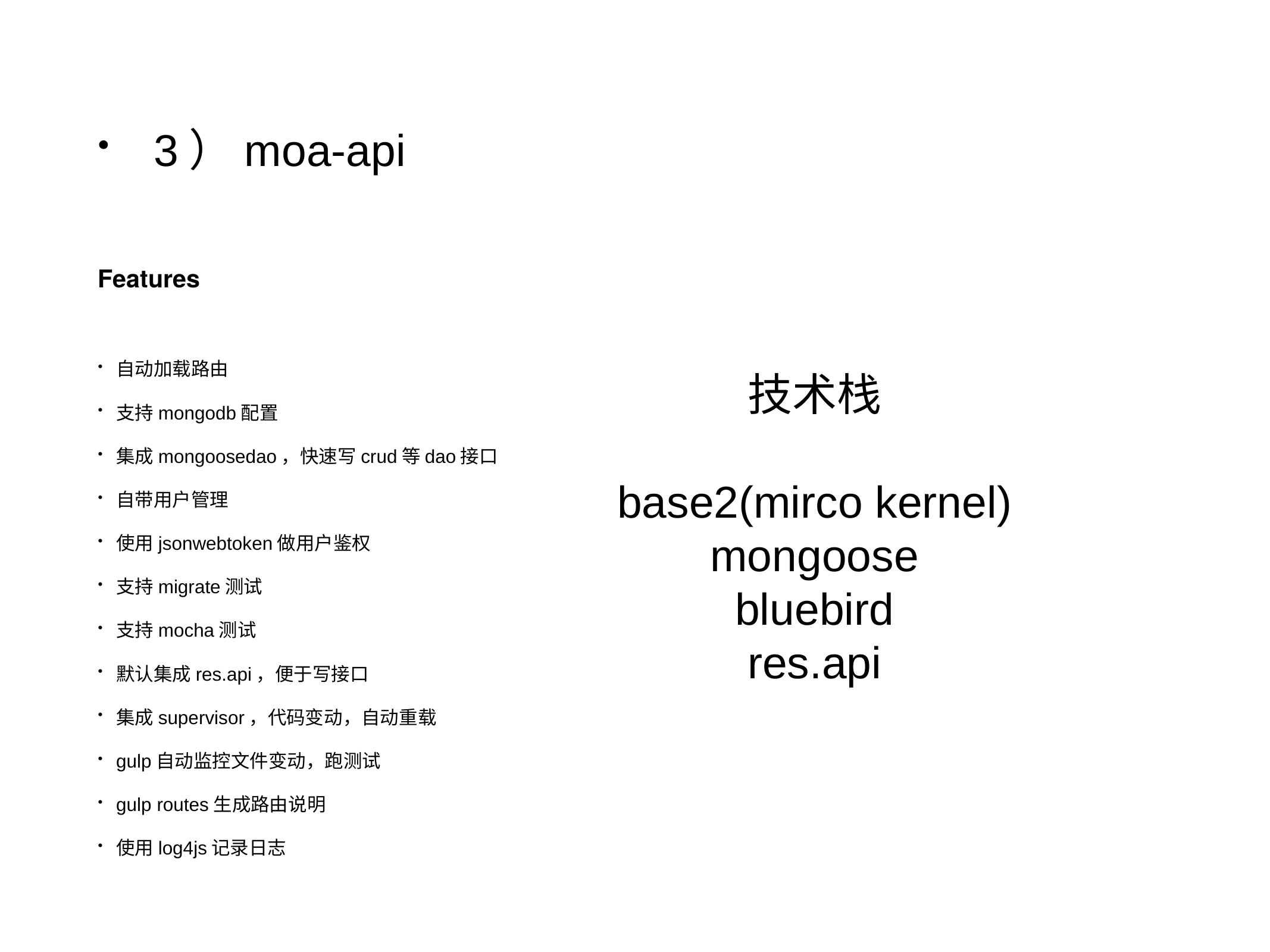

# 3）moa-api
Features

自动加载路由
支持mongodb配置
集成mongoosedao，快速写crud等dao接口
自带用户管理
使用jsonwebtoken做用户鉴权
支持migrate测试
支持mocha测试
默认集成res.api，便于写接口
集成supervisor，代码变动，自动重载
gulp自动监控文件变动，跑测试
gulp routes生成路由说明
使用log4js记录日志
技术栈

base2(mirco kernel)
mongoose
bluebird
res.api